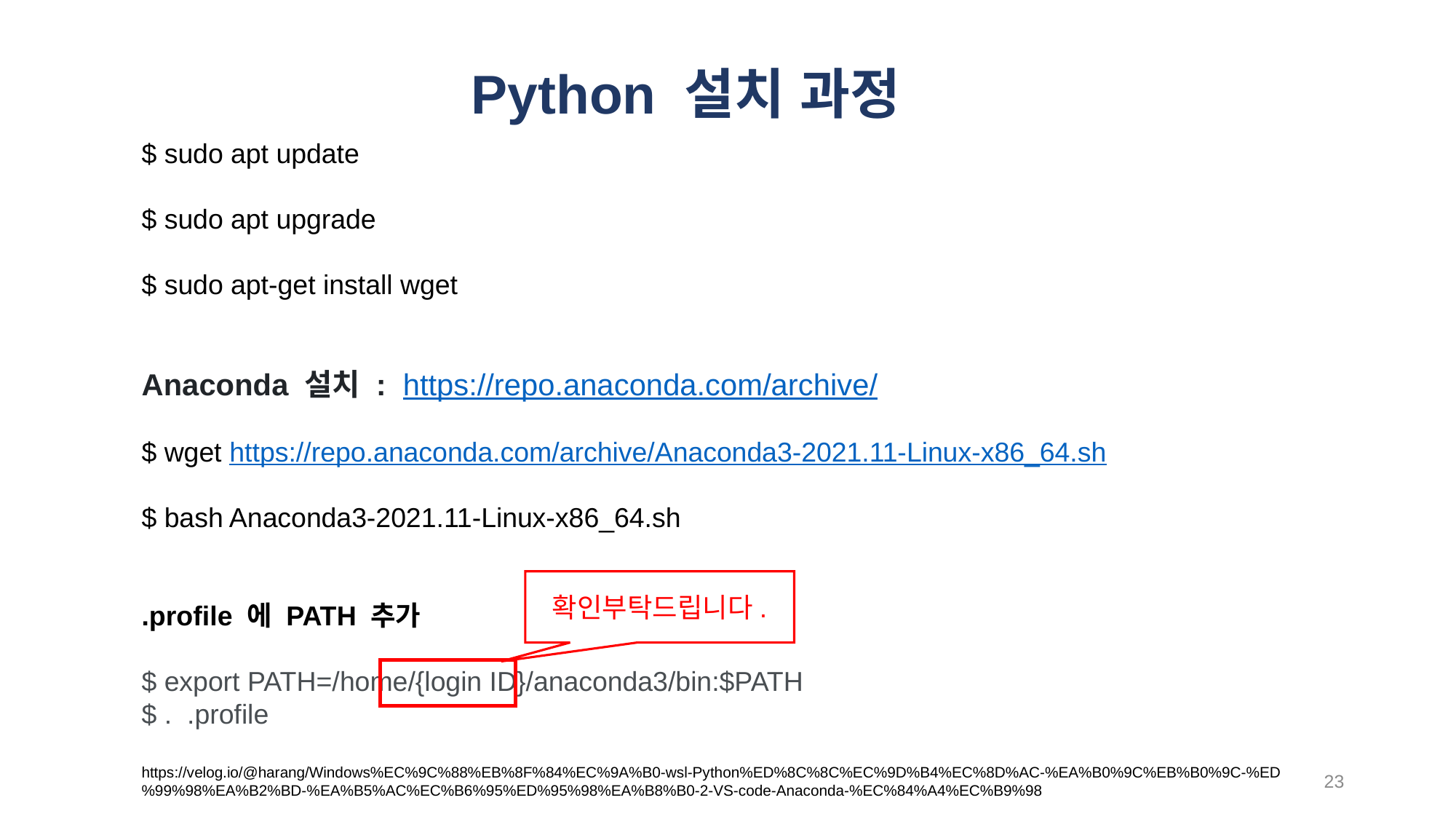

Python 설치 과정
$ sudo apt update

$ sudo apt upgrade

$ sudo apt-get install wget

Anaconda 설치 :  https://repo.anaconda.com/archive/

$ wget https://repo.anaconda.com/archive/Anaconda3-2021.11-Linux-x86_64.sh

$ bash Anaconda3-2021.11-Linux-x86_64.sh

.profile 에 PATH 추가

$ export PATH=/home/{login ID}/anaconda3/bin:$PATH
$ .  .profile

https://velog.io/@harang/Windows%EC%9C%88%EB%8F%84%EC%9A%B0-wsl-Python%ED%8C%8C%EC%9D%B4%EC%8D%AC-%EA%B0%9C%EB%B0%9C-%ED%99%98%EA%B2%BD-%EA%B5%AC%EC%B6%95%ED%95%98%EA%B8%B0-2-VS-code-Anaconda-%EC%84%A4%EC%B9%98
확인부탁드립니다.

23